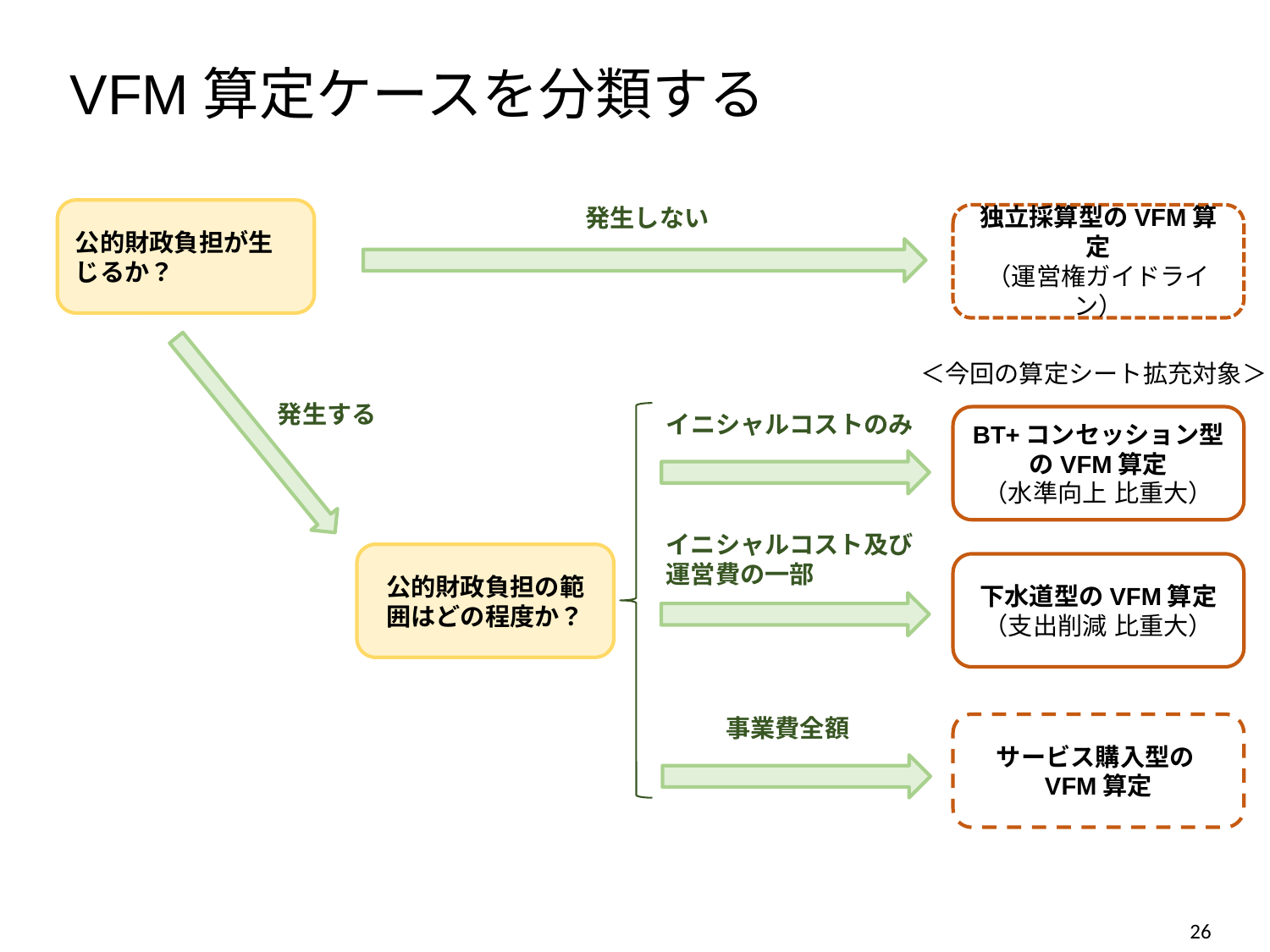

# VFM算定ケースを分類する
発生しない
公的財政負担が生じるか？
独立採算型のVFM算定
（運営権ガイドライン）

＜今回の算定シート拡充対象＞
発生する
イニシャルコストのみ

BT+コンセッション型のVFM算定
（水準向上 比重大）

イニシャルコスト及び
運営費の一部
公的財政負担の範囲はどの程度か？
下水道型のVFM算定
（支出削減 比重大）

事業費全額
サービス購入型のVFM算定

26